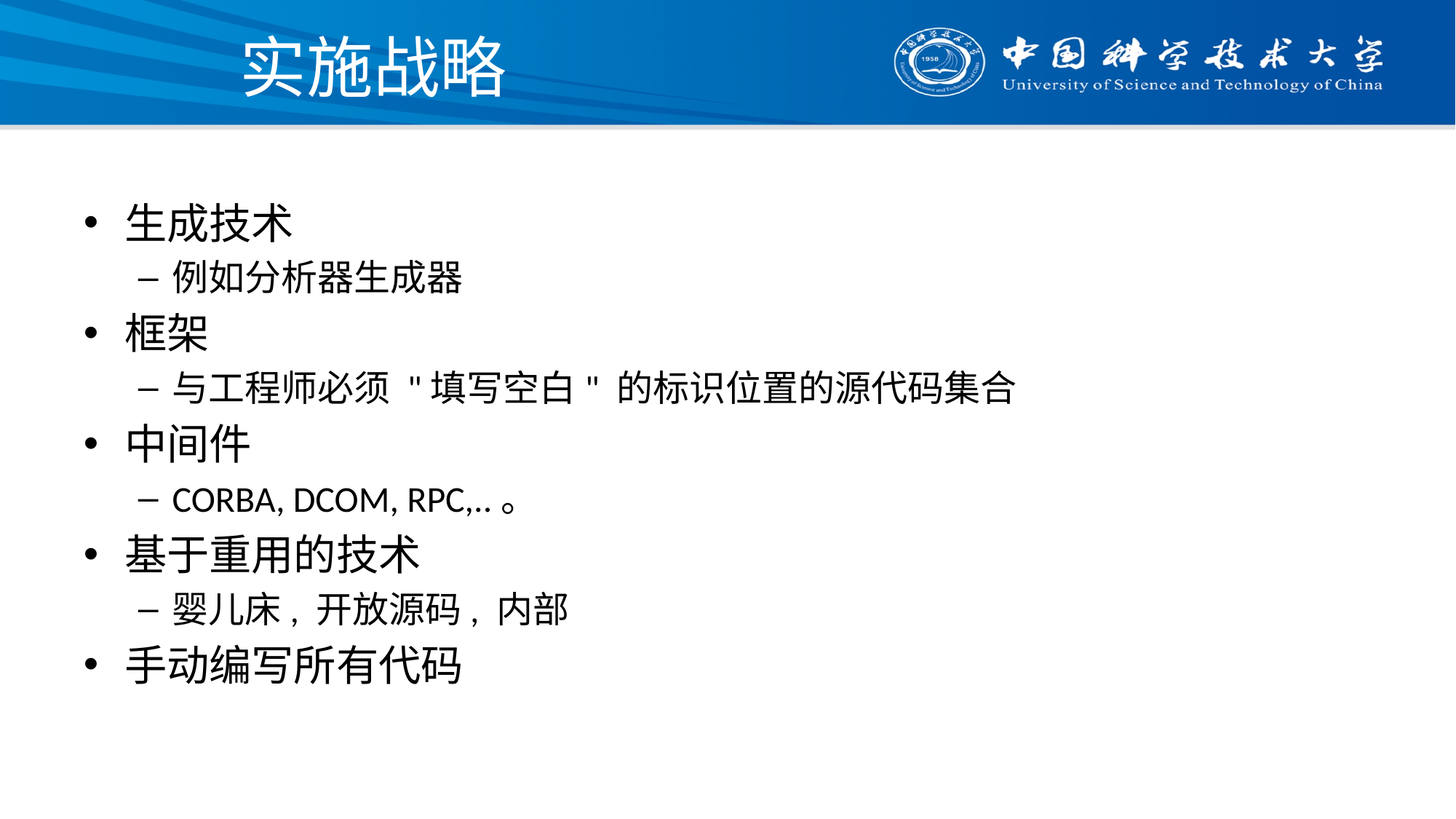

# 实施战略
生成技术
例如分析器生成器
框架
与工程师必须 "填写空白" 的标识位置的源代码集合
中间件
CORBA, DCOM, RPC,..。
基于重用的技术
婴儿床, 开放源码, 内部
手动编写所有代码